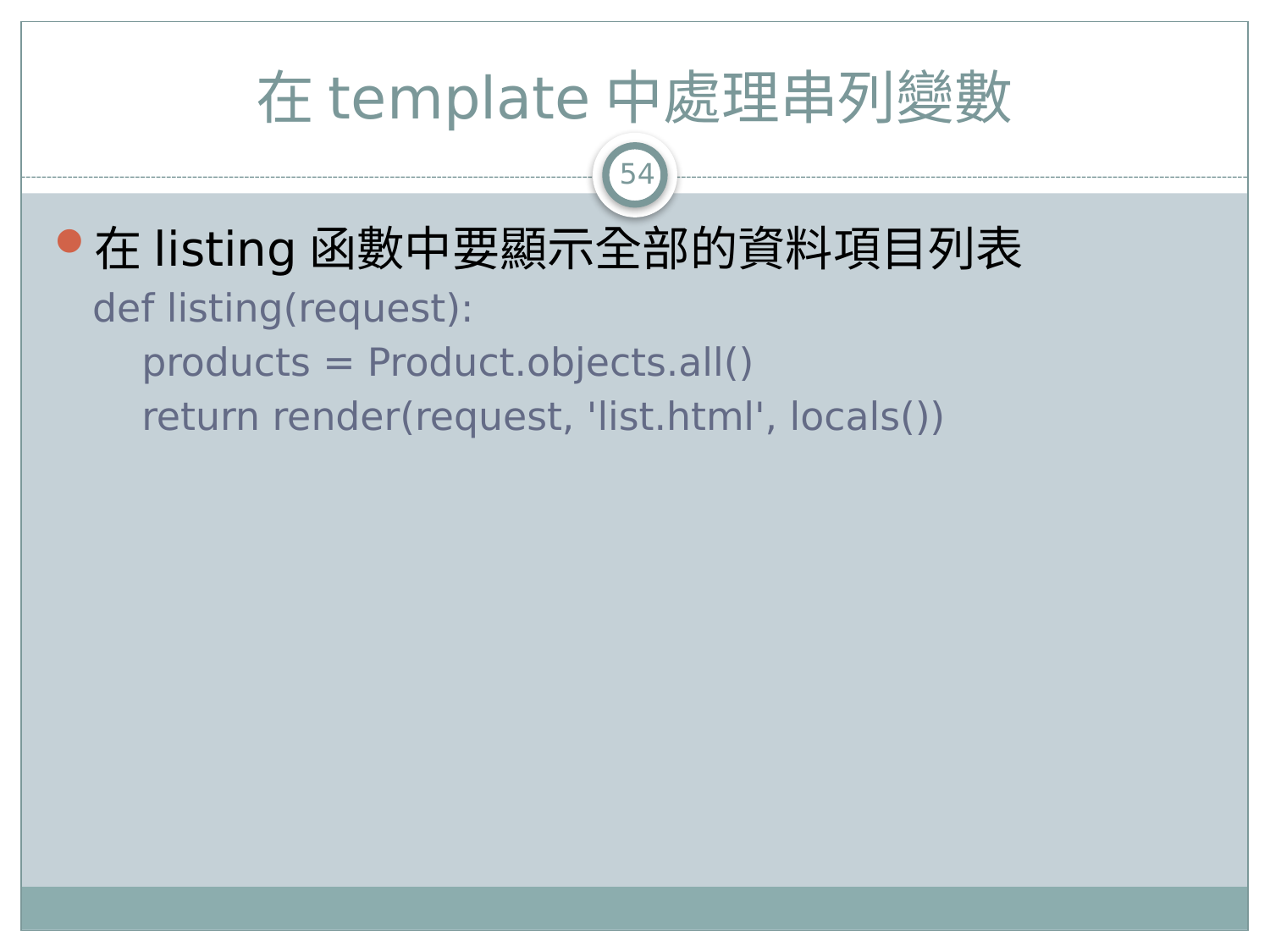

# 在template中處理串列變數
54
在listing函數中要顯示全部的資料項目列表
def listing(request):
    products = Product.objects.all()
    return render(request, 'list.html', locals())